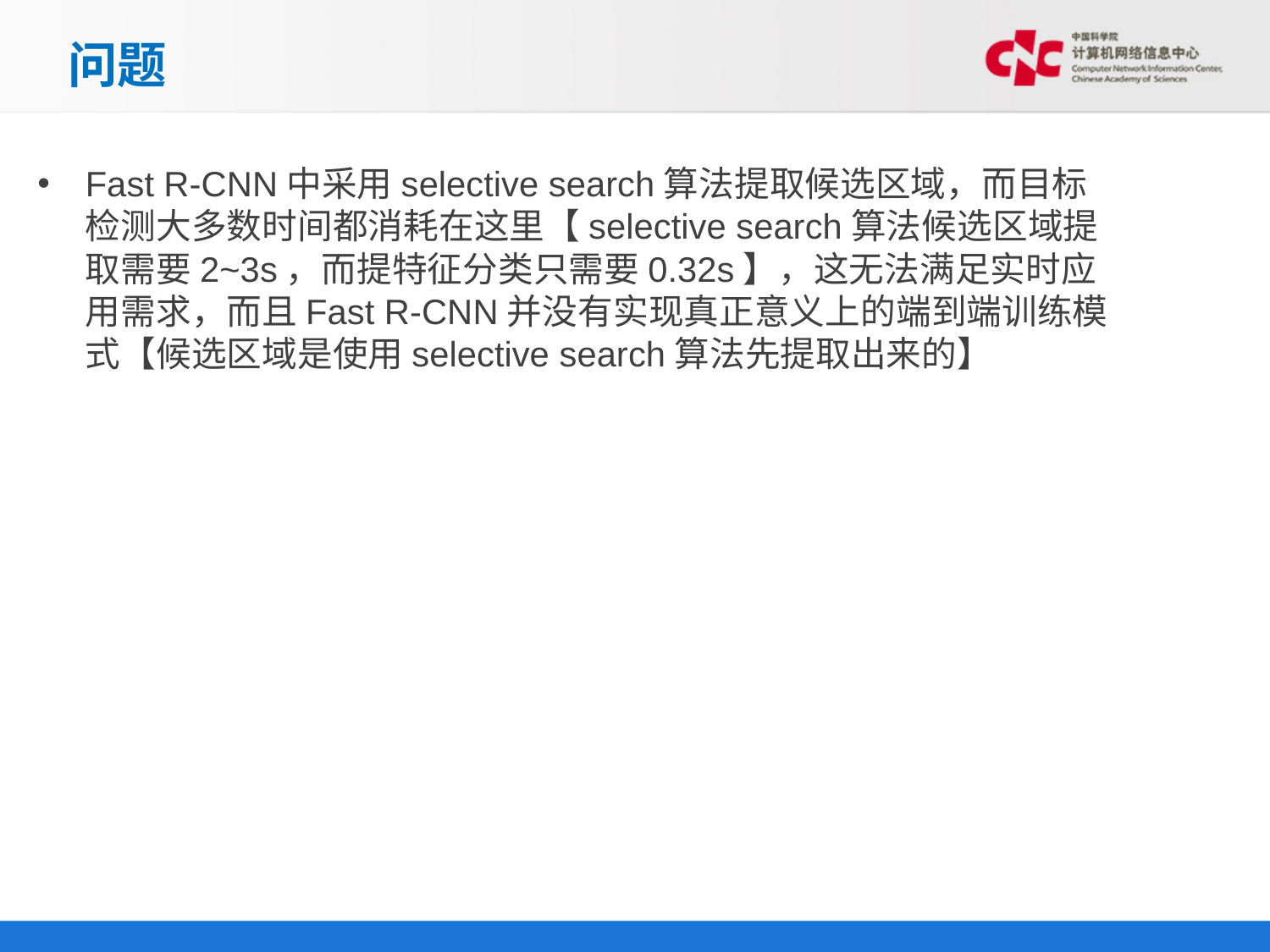

# 问题
Fast R-CNN中采用selective search算法提取候选区域，而目标检测大多数时间都消耗在这里【selective search算法候选区域提取需要2~3s，而提特征分类只需要0.32s】，这无法满足实时应用需求，而且Fast R-CNN并没有实现真正意义上的端到端训练模式【候选区域是使用selective search算法先提取出来的】